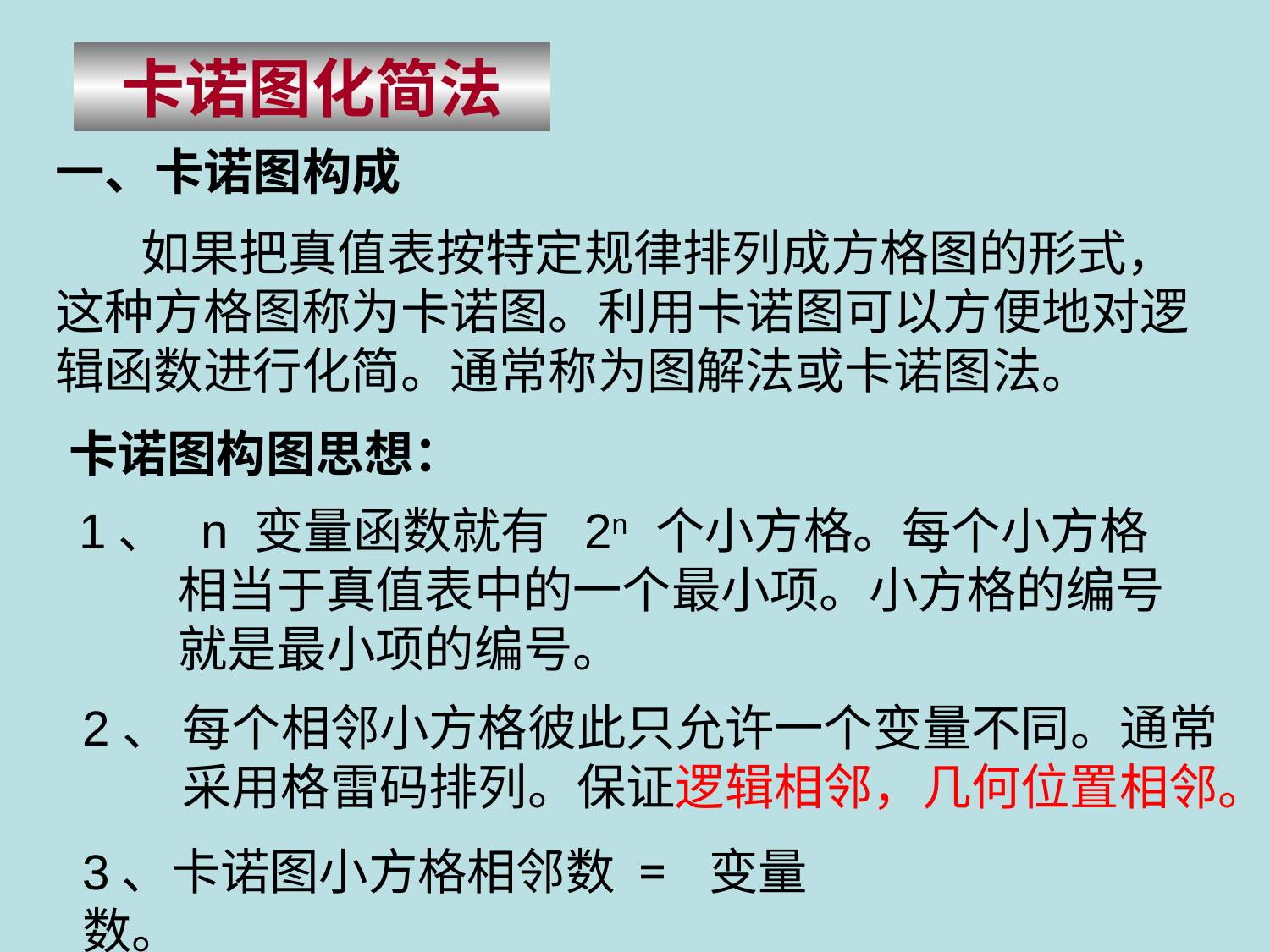

卡诺图化简法
一、卡诺图构成
           如果把真值表按特定规律排列成方格图的形式，这种方格图称为卡诺图。利用卡诺图可以方便地对逻辑函数进行化简。通常称为图解法或卡诺图法。
卡诺图构图思想：
1、  n 变量函数就有  2n  个小方格。每个小方格相当于真值表中的一个最小项。小方格的编号就是最小项的编号。
2、 每个相邻小方格彼此只允许一个变量不同。通常采用格雷码排列。保证逻辑相邻，几何位置相邻。
3、卡诺图小方格相邻数 = 变量数。